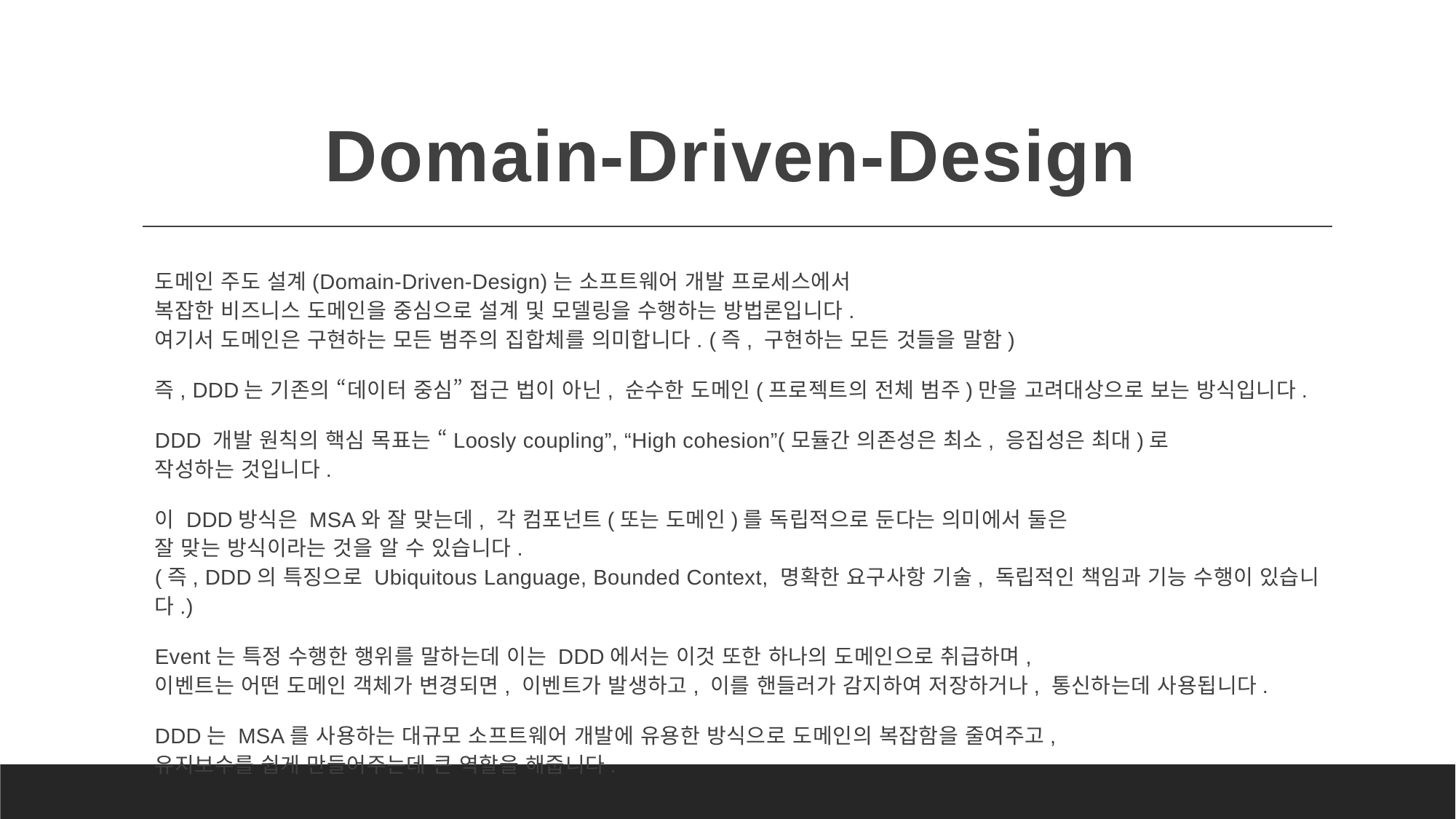

# Domain-Driven-Design
도메인 주도 설계(Domain-Driven-Design)는 소프트웨어 개발 프로세스에서
복잡한 비즈니스 도메인을 중심으로 설계 및 모델링을 수행하는 방법론입니다.
여기서 도메인은 구현하는 모든 범주의 집합체를 의미합니다. (즉, 구현하는 모든 것들을 말함)
즉, DDD는 기존의 “데이터 중심” 접근 법이 아닌, 순수한 도메인(프로젝트의 전체 범주)만을 고려대상으로 보는 방식입니다.
DDD 개발 원칙의 핵심 목표는 “Loosly coupling”, “High cohesion”(모듈간 의존성은 최소, 응집성은 최대)로
작성하는 것입니다.
이 DDD방식은 MSA와 잘 맞는데, 각 컴포넌트(또는 도메인)를 독립적으로 둔다는 의미에서 둘은
잘 맞는 방식이라는 것을 알 수 있습니다.
(즉, DDD의 특징으로 Ubiquitous Language, Bounded Context, 명확한 요구사항 기술, 독립적인 책임과 기능 수행이 있습니다.)
Event는 특정 수행한 행위를 말하는데 이는 DDD에서는 이것 또한 하나의 도메인으로 취급하며,
이벤트는 어떤 도메인 객체가 변경되면, 이벤트가 발생하고, 이를 핸들러가 감지하여 저장하거나, 통신하는데 사용됩니다.
DDD는 MSA를 사용하는 대규모 소프트웨어 개발에 유용한 방식으로 도메인의 복잡함을 줄여주고,
유지보수를 쉽게 만들어주는데 큰 역할을 해줍니다.